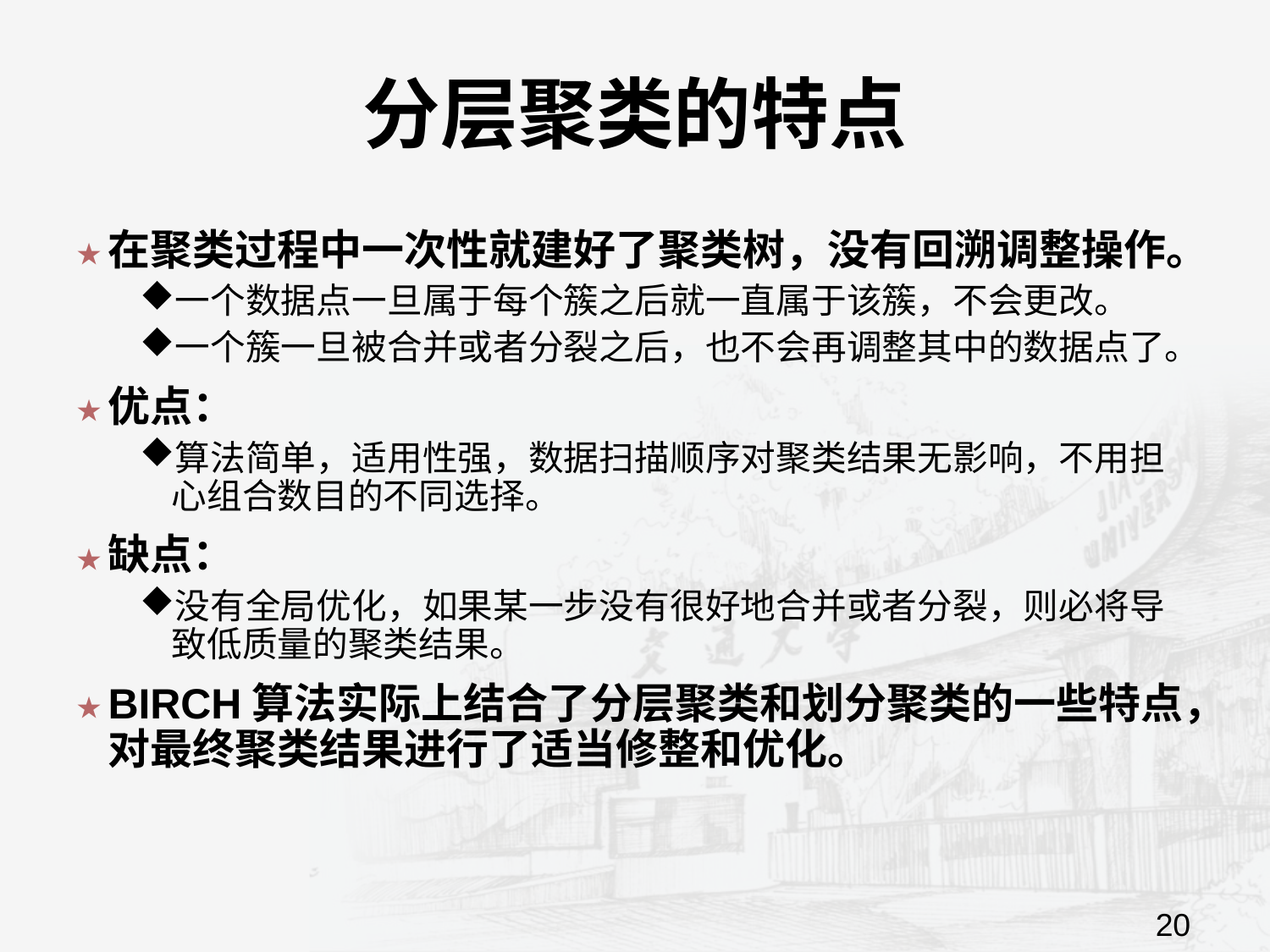

# 分层聚类的特点
在聚类过程中一次性就建好了聚类树，没有回溯调整操作。
一个数据点一旦属于每个簇之后就一直属于该簇，不会更改。
一个簇一旦被合并或者分裂之后，也不会再调整其中的数据点了。
优点：
算法简单，适用性强，数据扫描顺序对聚类结果无影响，不用担心组合数目的不同选择。
缺点：
没有全局优化，如果某一步没有很好地合并或者分裂，则必将导致低质量的聚类结果。
BIRCH算法实际上结合了分层聚类和划分聚类的一些特点，对最终聚类结果进行了适当修整和优化。
20